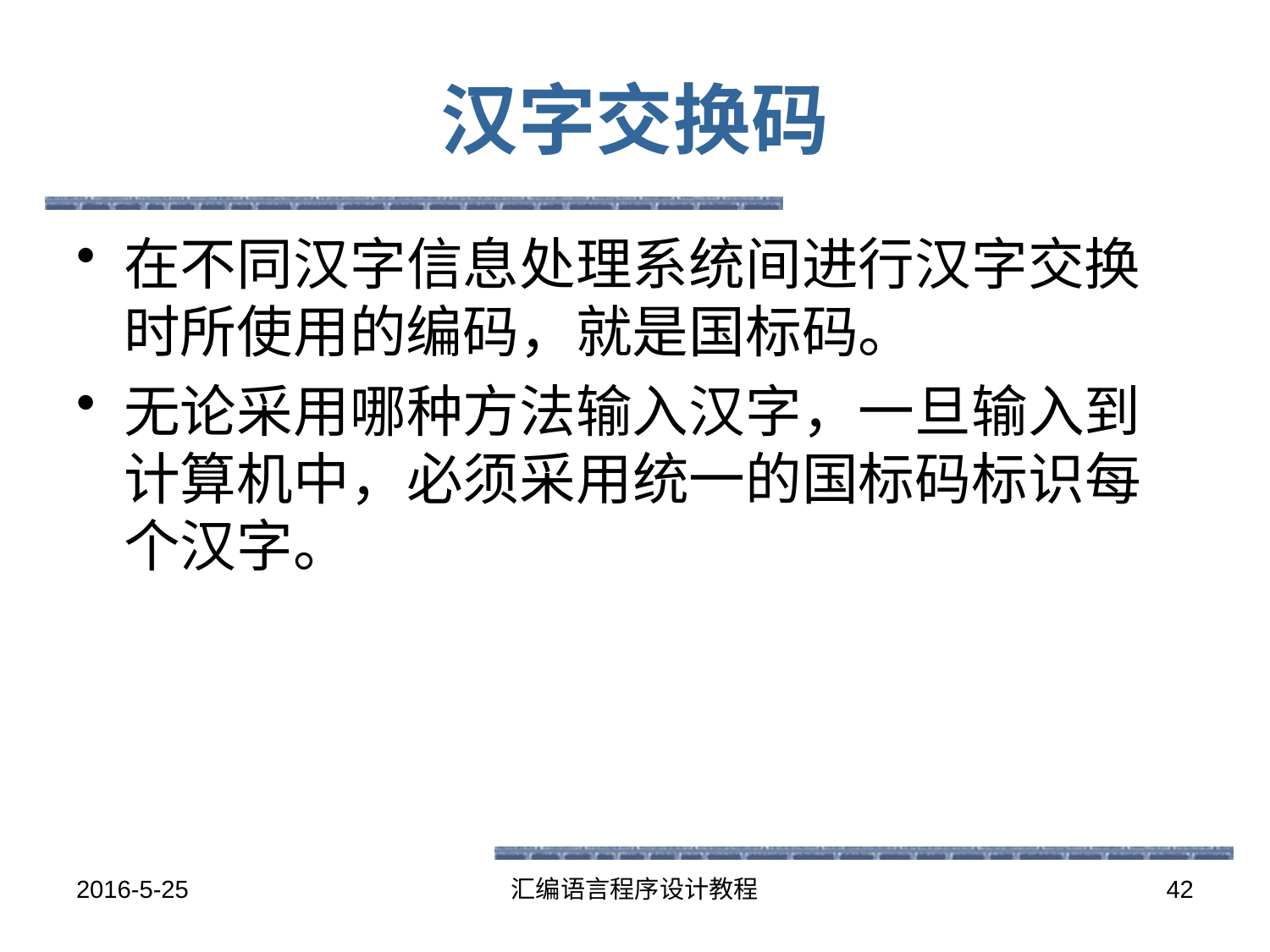

# 汉字交换码
在不同汉字信息处理系统间进行汉字交换时所使用的编码，就是国标码。
无论采用哪种方法输入汉字，一旦输入到计算机中，必须采用统一的国标码标识每个汉字。
2016-5-25
汇编语言程序设计教程
42